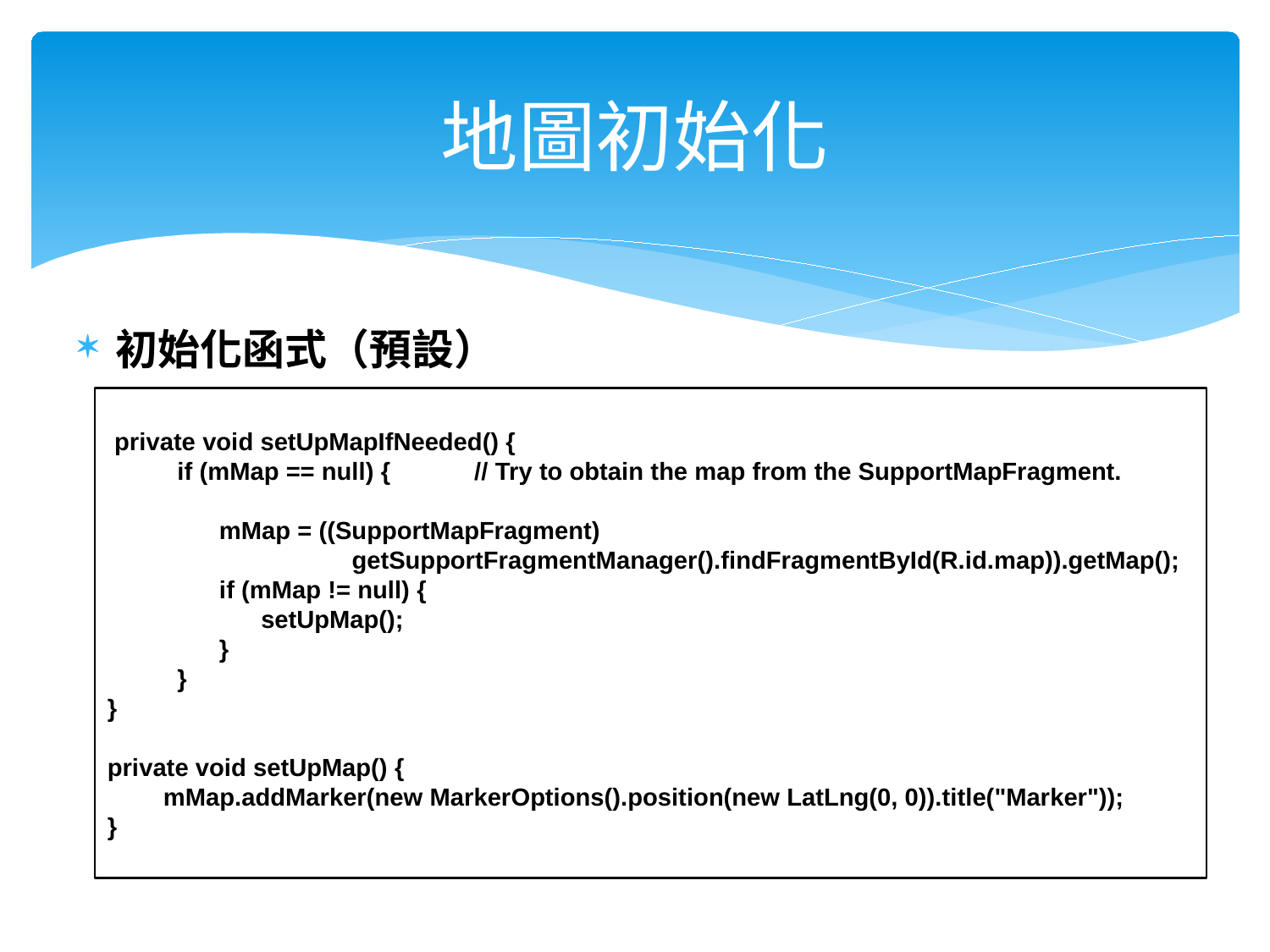

# 地圖初始化
初始化函式（預設）
 private void setUpMapIfNeeded() {
          if (mMap == null) {            // Try to obtain the map from the SupportMapFragment.
                mMap = ((SupportMapFragment)
                                   getSupportFragmentManager().findFragmentById(R.id.map)).getMap();
                if (mMap != null) {
                      setUpMap();
                }
          }
}

private void setUpMap() {
        mMap.addMarker(new MarkerOptions().position(new LatLng(0, 0)).title("Marker"));
}